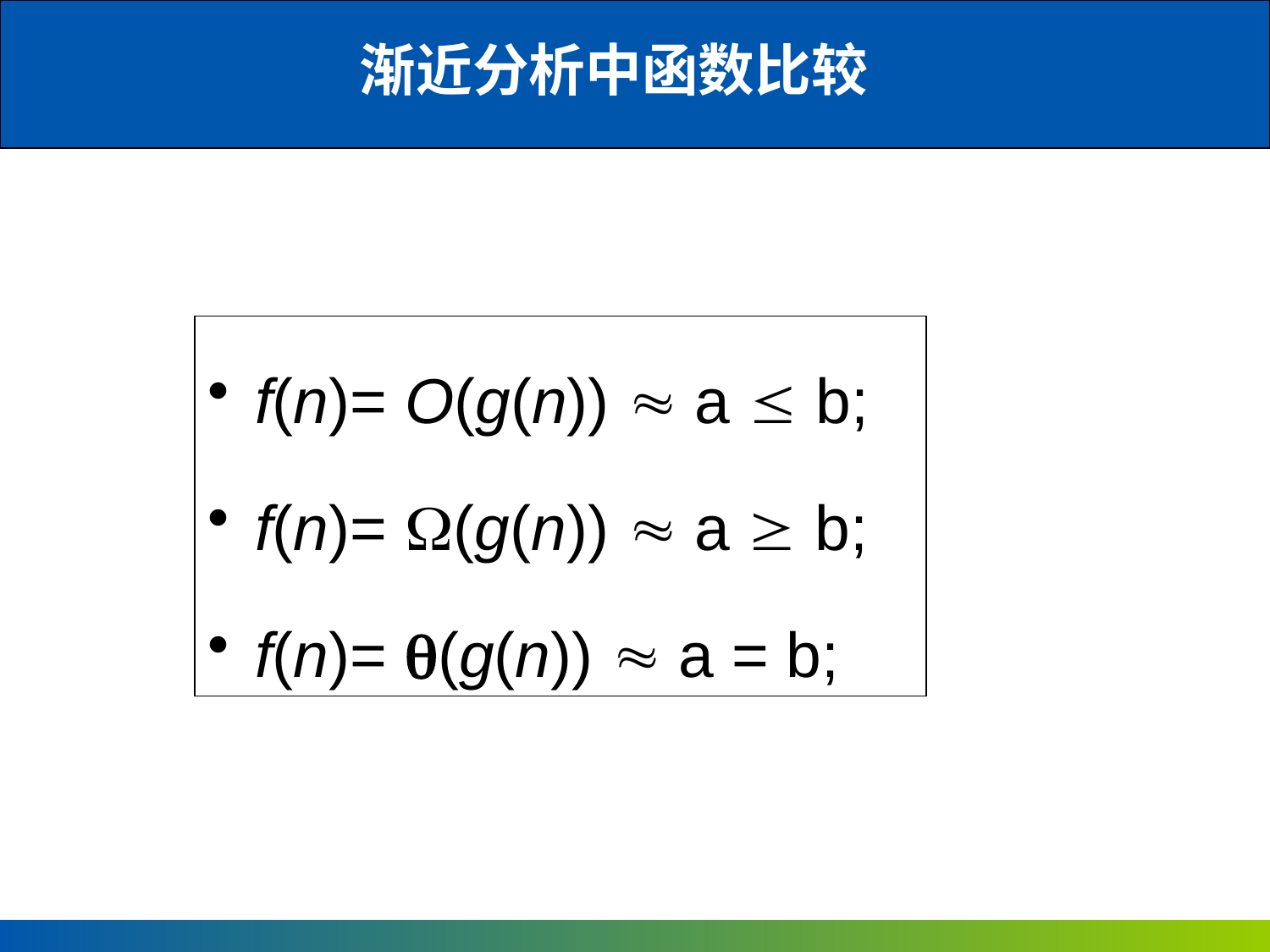

# 渐近分析中函数比较
f(n)= O(g(n)) ≈ a ≤ b;
f(n)= Ω(g(n)) ≈ a ≥ b;
f(n)= θ(g(n)) ≈ a = b;